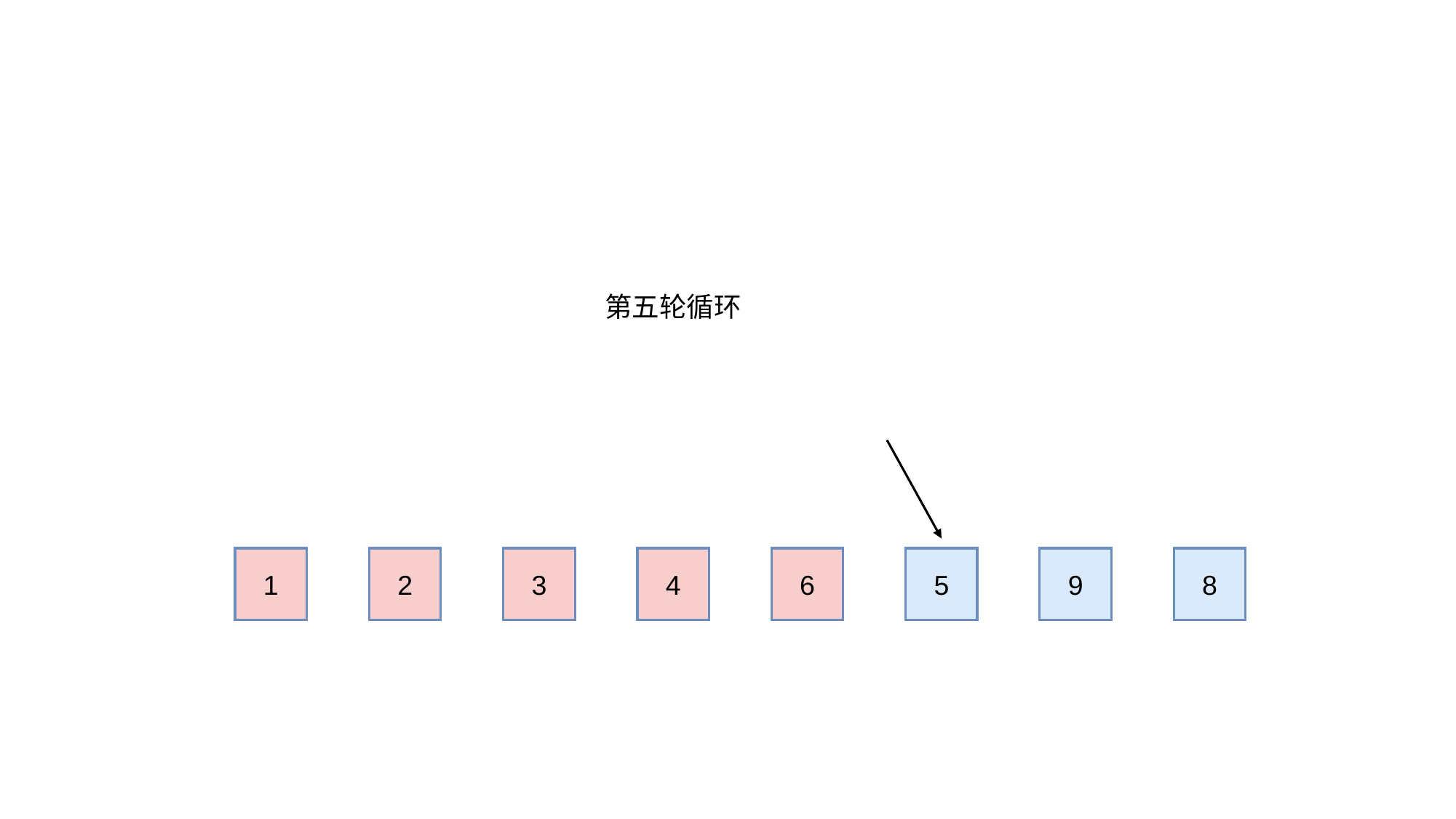

第五轮循环
1
4
3
6
9
8
2
5